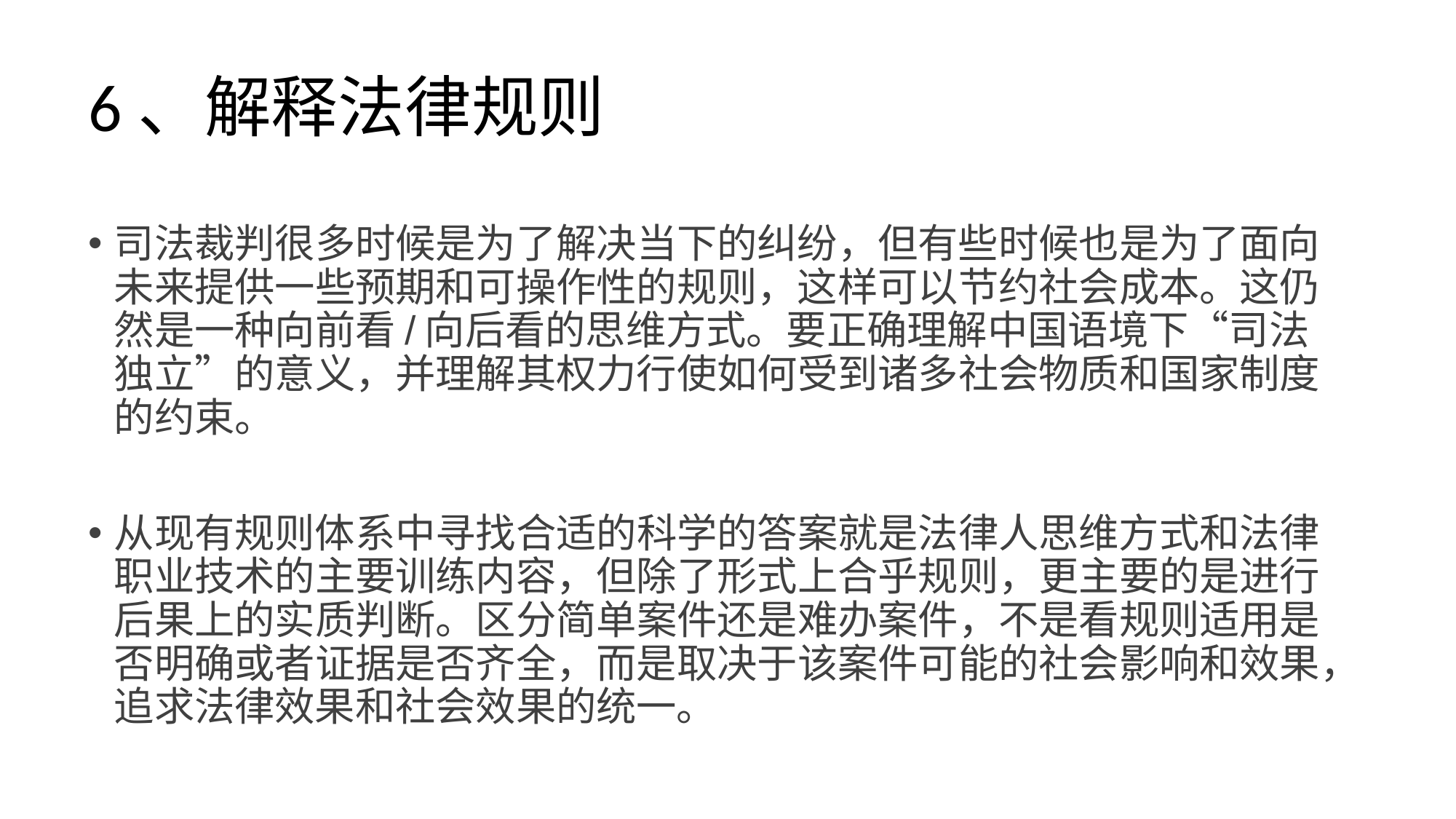

# 6、解释法律规则
司法裁判很多时候是为了解决当下的纠纷，但有些时候也是为了面向未来提供一些预期和可操作性的规则，这样可以节约社会成本。这仍然是一种向前看/向后看的思维方式。要正确理解中国语境下“司法独立”的意义，并理解其权力行使如何受到诸多社会物质和国家制度的约束。

从现有规则体系中寻找合适的科学的答案就是法律人思维方式和法律职业技术的主要训练内容，但除了形式上合乎规则，更主要的是进行后果上的实质判断。区分简单案件还是难办案件，不是看规则适用是否明确或者证据是否齐全，而是取决于该案件可能的社会影响和效果，追求法律效果和社会效果的统一。